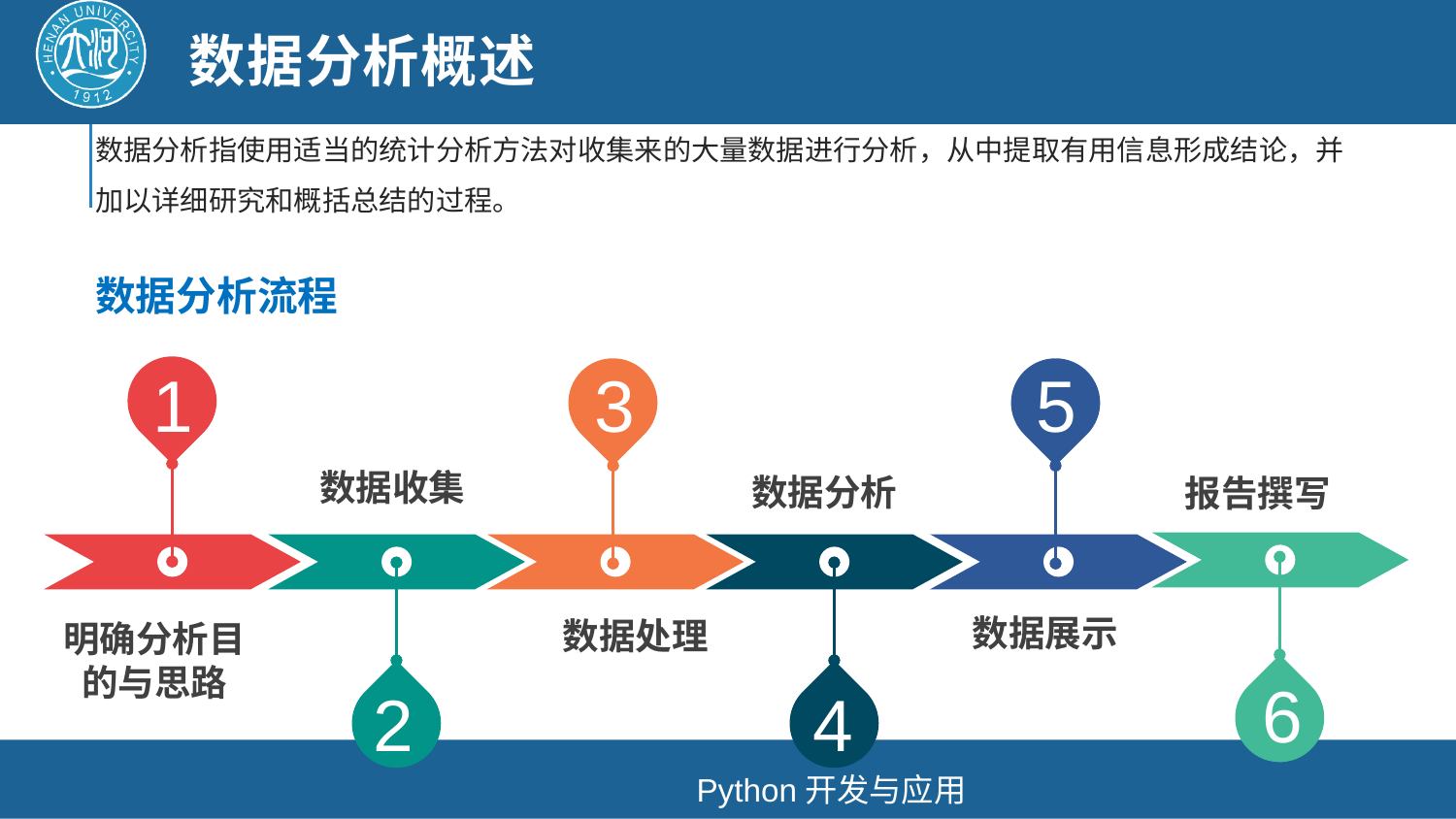

# 数据分析概述
数据分析指使用适当的统计分析方法对收集来的大量数据进行分析，从中提取有用信息形成结论，并加以详细研究和概括总结的过程。
数据分析流程

1
3
5
数据收集
数据分析
报告撰写

数据展示
数据处理
明确分析目的与思路
6

2
4

Python开发与应用
4